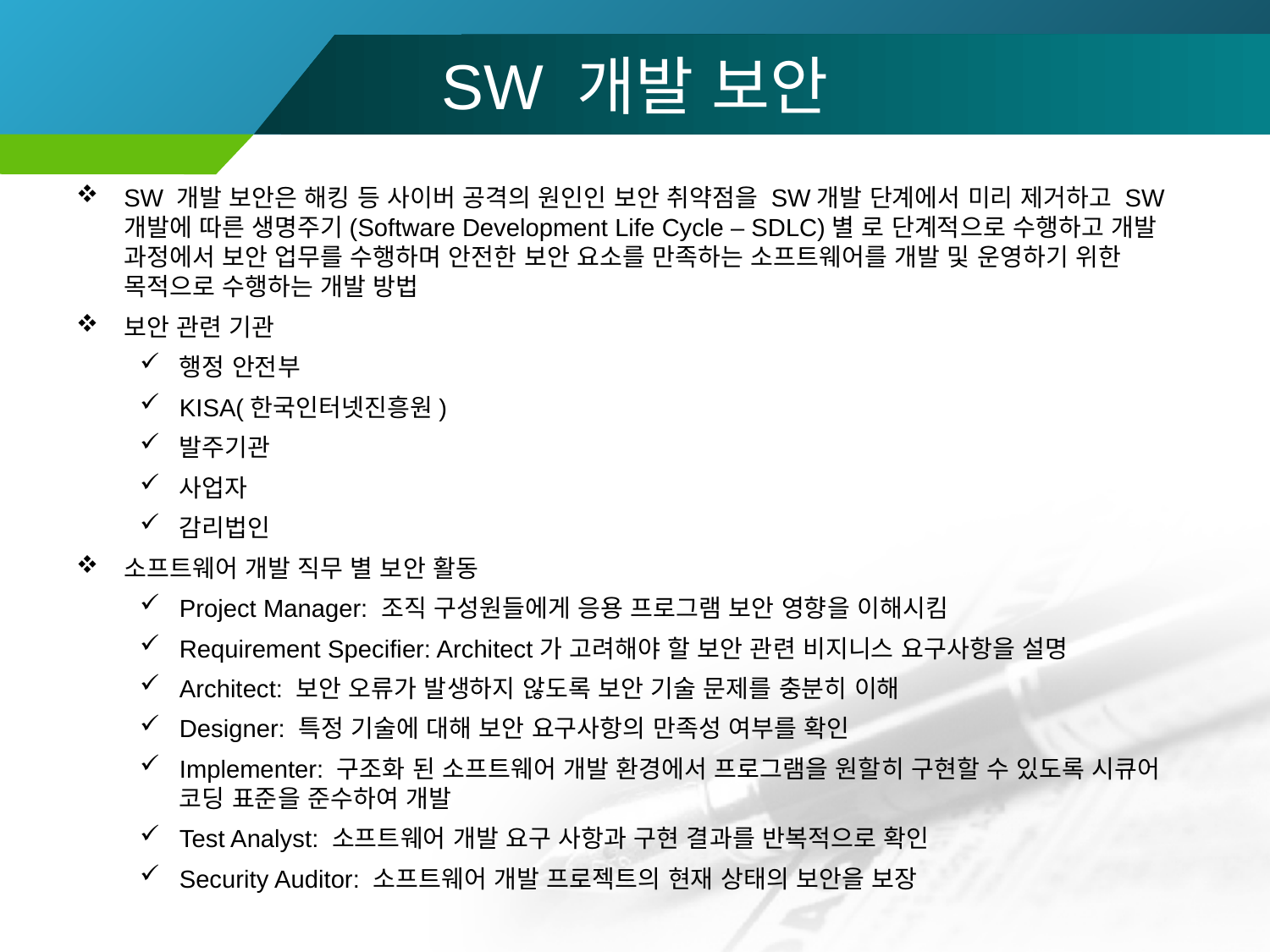

# SW 개발 보안
SW 개발 보안은 해킹 등 사이버 공격의 원인인 보안 취약점을 SW개발 단계에서 미리 제거하고 SW 개발에 따른 생명주기(Software Development Life Cycle – SDLC)별 로 단계적으로 수행하고 개발 과정에서 보안 업무를 수행하며 안전한 보안 요소를 만족하는 소프트웨어를 개발 및 운영하기 위한 목적으로 수행하는 개발 방법
보안 관련 기관
행정 안전부
KISA(한국인터넷진흥원)
발주기관
사업자
감리법인
소프트웨어 개발 직무 별 보안 활동
Project Manager: 조직 구성원들에게 응용 프로그램 보안 영향을 이해시킴
Requirement Specifier: Architect가 고려해야 할 보안 관련 비지니스 요구사항을 설명
Architect: 보안 오류가 발생하지 않도록 보안 기술 문제를 충분히 이해
Designer: 특정 기술에 대해 보안 요구사항의 만족성 여부를 확인
Implementer: 구조화 된 소프트웨어 개발 환경에서 프로그램을 원할히 구현할 수 있도록 시큐어 코딩 표준을 준수하여 개발
Test Analyst: 소프트웨어 개발 요구 사항과 구현 결과를 반복적으로 확인
Security Auditor: 소프트웨어 개발 프로젝트의 현재 상태의 보안을 보장